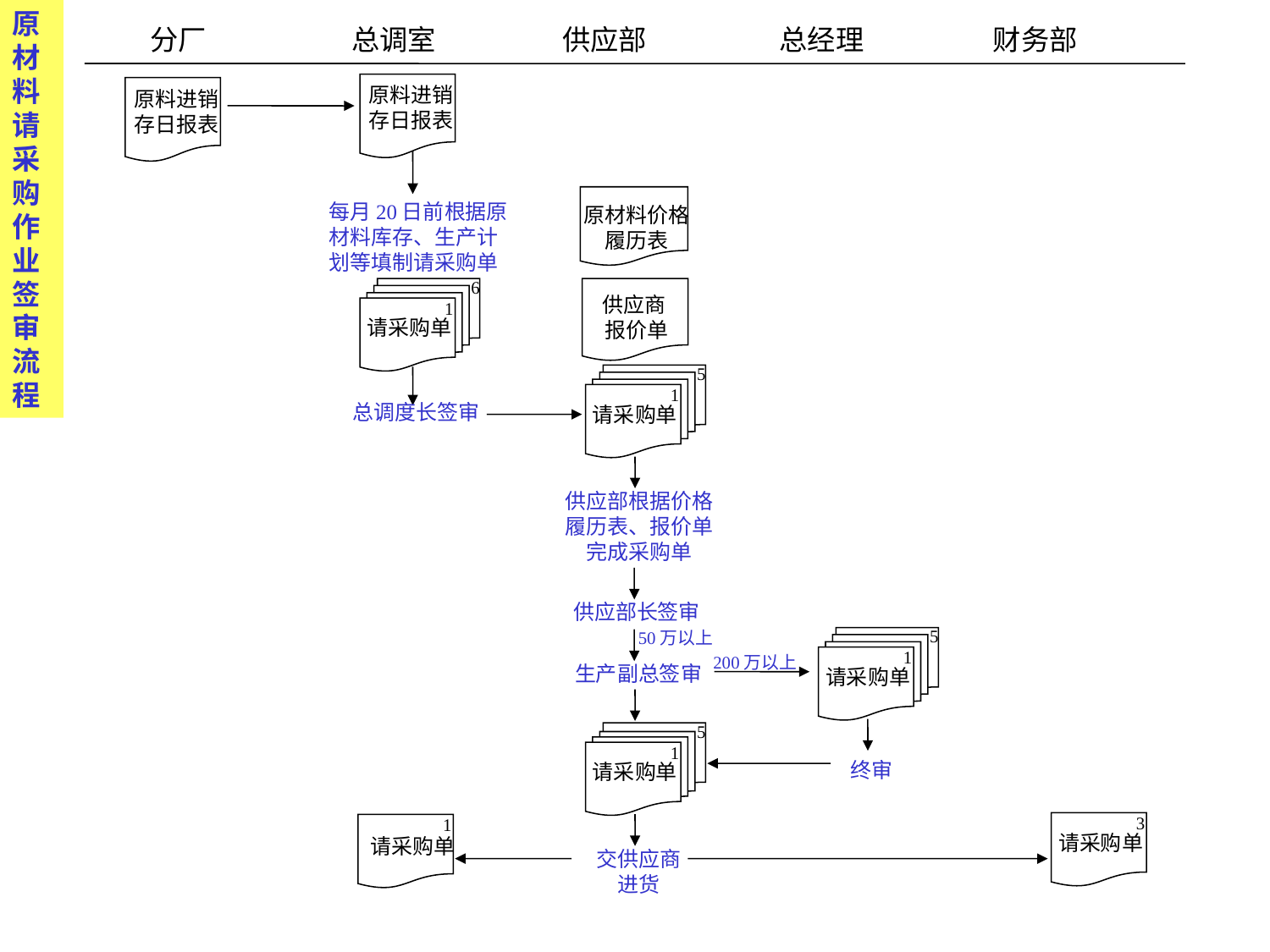

原材料请采购作业签审流程
分厂                       总调室                    供应部                     总经理                    财务部

原料进销存日报表

原料进销存日报表

每月20日前根据原材料库存、生产计划等填制请采购单
原材料价格履历表
6

供应商  报价单
1

请采购单
5

1

总调度长签审
请采购单

供应部根据价格履历表、报价单完成采购单

供应部长签审
5
50万以上

1

200万以上

生产副总签审
请采购单

5

1

终审
请采购单

3
1

请采购单
请采购单
交供应商进货

105